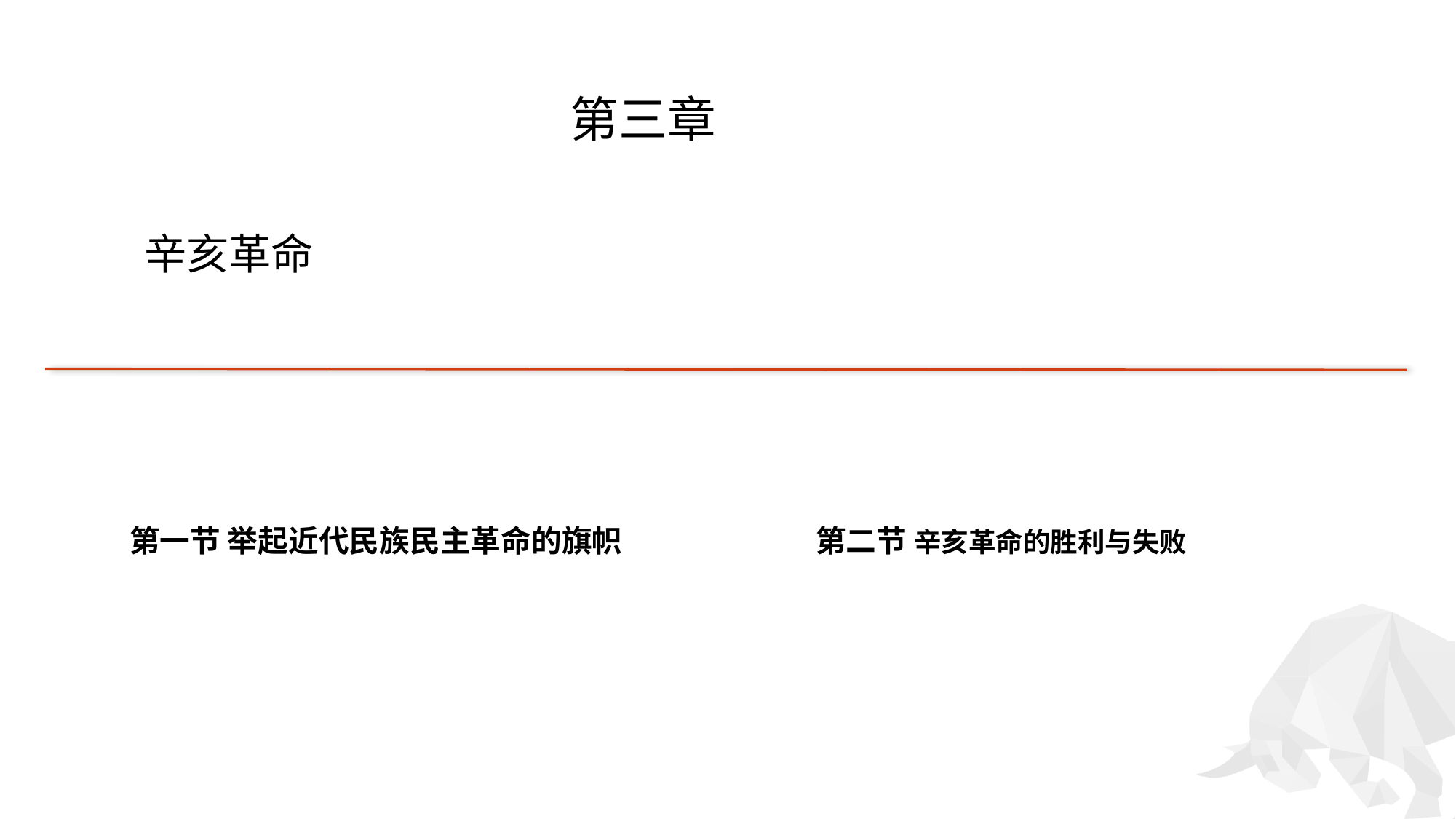

第三章
# 辛亥革命
第一节 举起近代民族民主革命的旗帜                            第二节 辛亥革命的胜利与失败